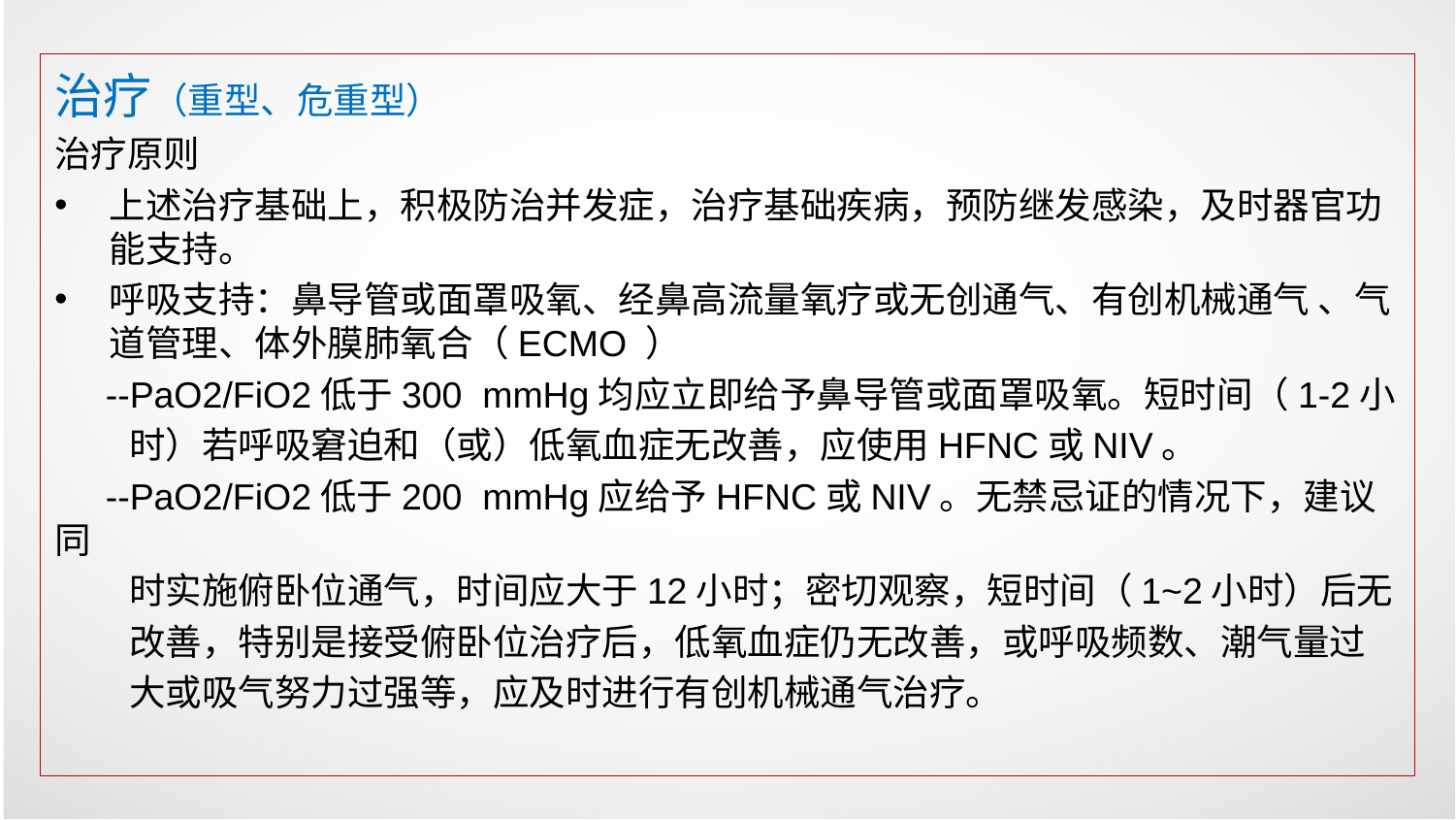

治疗（重型、危重型）
治疗原则
上述治疗基础上，积极防治并发症，治疗基础疾病，预防继发感染，及时器官功能支持。
呼吸支持：鼻导管或面罩吸氧、经鼻高流量氧疗或无创通气、有创机械通气 、气道管理、体外膜肺氧合（ECMO ）
     --PaO2/FiO2低于300  mmHg均应立即给予鼻导管或面罩吸氧。短时间（1-2小
        时）若呼吸窘迫和（或）低氧血症无改善，应使用HFNC或NIV。
     --PaO2/FiO2低于200  mmHg应给予HFNC或NIV。无禁忌证的情况下，建议同
        时实施俯卧位通气，时间应大于12小时；密切观察，短时间（1~2小时）后无
        改善，特别是接受俯卧位治疗后，低氧血症仍无改善，或呼吸频数、潮气量过
        大或吸气努力过强等，应及时进行有创机械通气治疗。